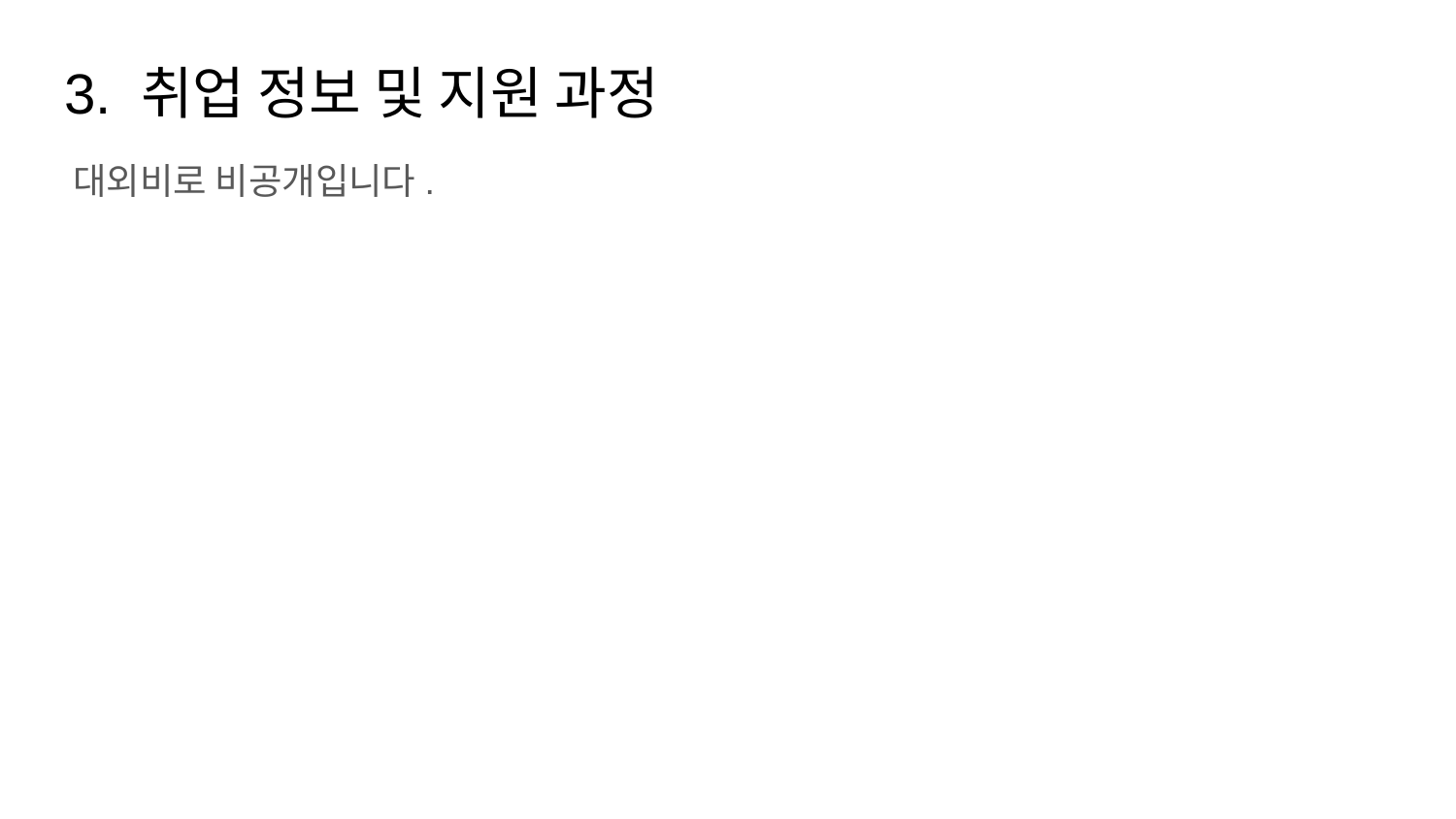

# 3. 취업 정보 및 지원 과정
대외비로 비공개입니다.